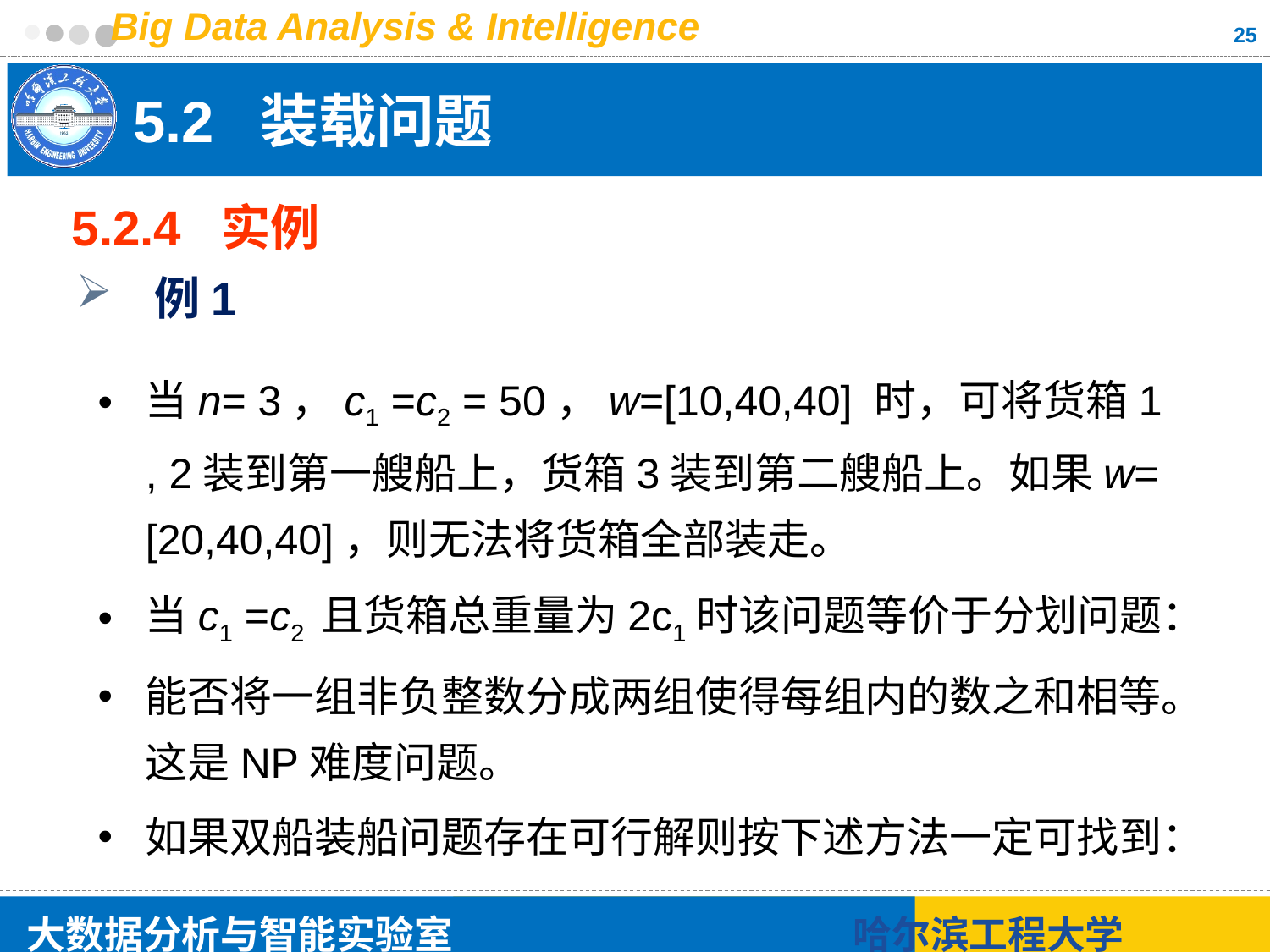

25
# 5.2  装载问题
5.2.4  实例
   例1
当n= 3，c1 =c2 = 50，w=[10,40,40] 时，可将货箱1 , 2装到第一艘船上，货箱3装到第二艘船上。如果w= [20,40,40]，则无法将货箱全部装走。
当c1 =c2 且货箱总重量为2c1时该问题等价于分划问题：
能否将一组非负整数分成两组使得每组内的数之和相等。这是NP难度问题。
如果双船装船问题存在可行解则按下述方法一定可找到：